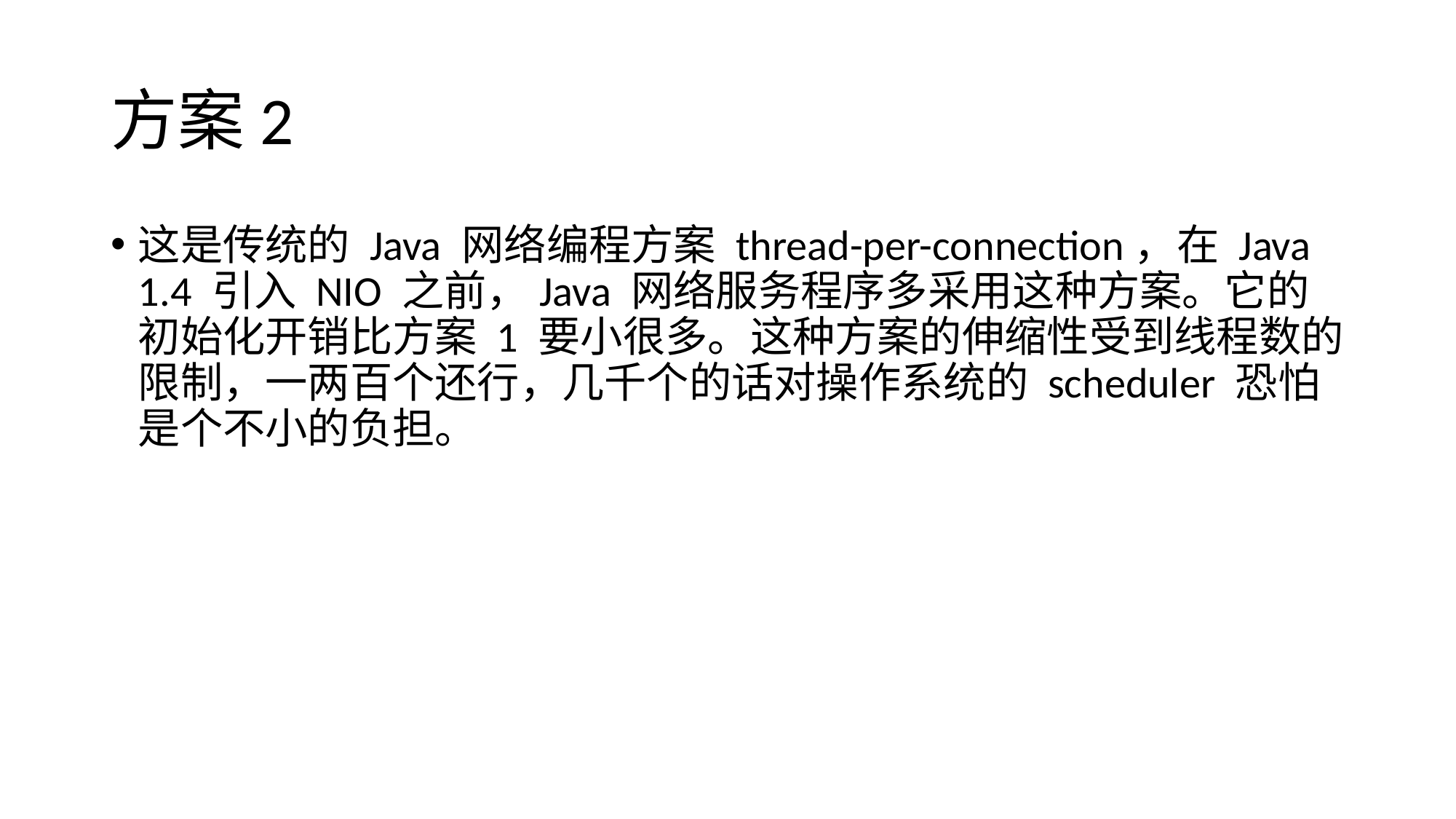

# 方案2
这是传统的 Java 网络编程方案 thread-per-connection，在 Java 1.4 引入 NIO 之前，Java 网络服务程序多采用这种方案。它的初始化开销比方案 1 要小很多。这种方案的伸缩性受到线程数的限制，一两百个还行，几千个的话对操作系统的 scheduler 恐怕是个不小的负担。